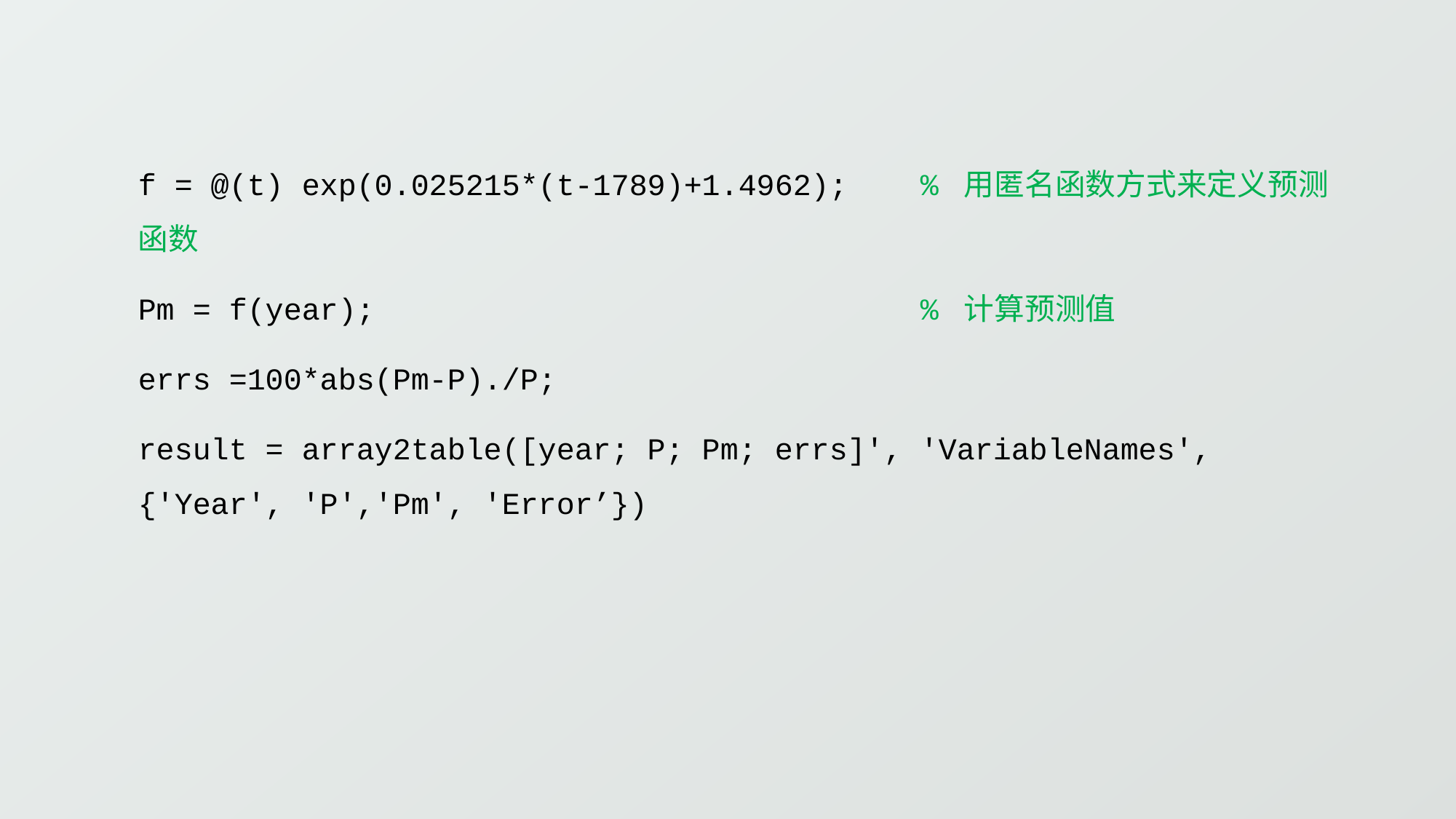

f = @(t) exp(0.025215*(t-1789)+1.4962);    % 用匿名函数方式来定义预测函数
Pm = f(year);                              % 计算预测值
errs =100*abs(Pm-P)./P;
result = array2table([year; P; Pm; errs]', 'VariableNames', {'Year', 'P','Pm', 'Error’})